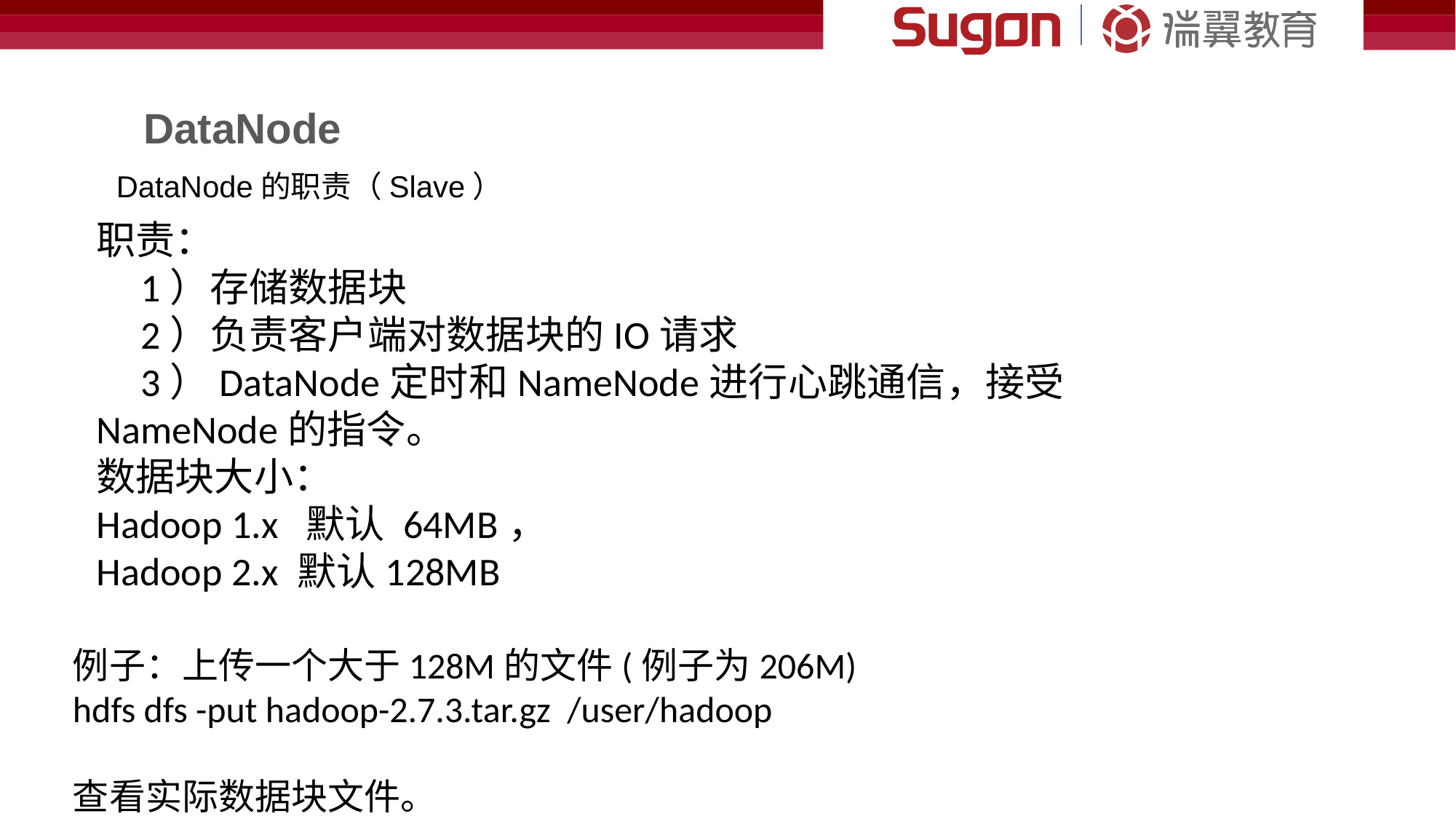

DataNode
DataNode的职责（Slave）
职责：
     1）存储数据块
     2）负责客户端对数据块的IO请求
     3）DataNode定时和NameNode进行心跳通信，接受NameNode的指令。
数据块大小：
Hadoop 1.x  默认 64MB，
Hadoop 2.x 默认128MB
例子：上传一个大于128M的文件(例子为206M)
hdfs dfs -put hadoop-2.7.3.tar.gz  /user/hadoop

查看实际数据块文件。